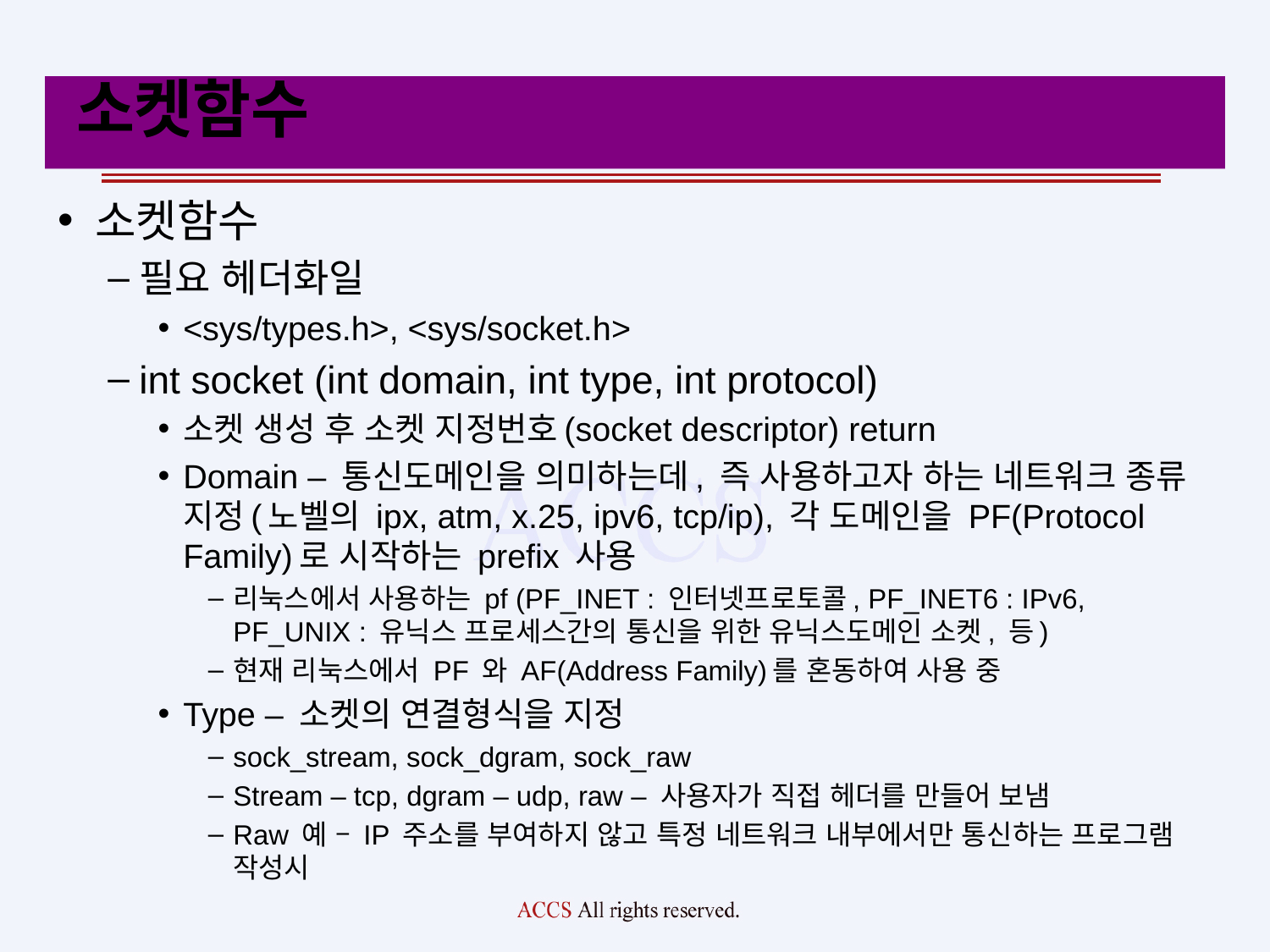

# 소켓함수

소켓함수
필요 헤더화일
<sys/types.h>, <sys/socket.h>
int socket (int domain, int type, int protocol)
소켓 생성 후 소켓 지정번호(socket descriptor) return
Domain – 통신도메인을 의미하는데, 즉 사용하고자 하는 네트워크 종류 지정(노벨의 ipx, atm, x.25, ipv6, tcp/ip), 각 도메인을 PF(Protocol Family)로 시작하는 prefix 사용
리눅스에서 사용하는 pf (PF_INET : 인터넷프로토콜, PF_INET6 : IPv6, PF_UNIX : 유닉스 프로세스간의 통신을 위한 유닉스도메인 소켓, 등)
현재 리눅스에서 PF 와 AF(Address Family)를 혼동하여 사용 중
Type – 소켓의 연결형식을 지정
sock_stream, sock_dgram, sock_raw
Stream – tcp, dgram – udp, raw – 사용자가 직접 헤더를 만들어 보냄
Raw 예 – IP 주소를 부여하지 않고 특정 네트워크 내부에서만 통신하는 프로그램 작성시